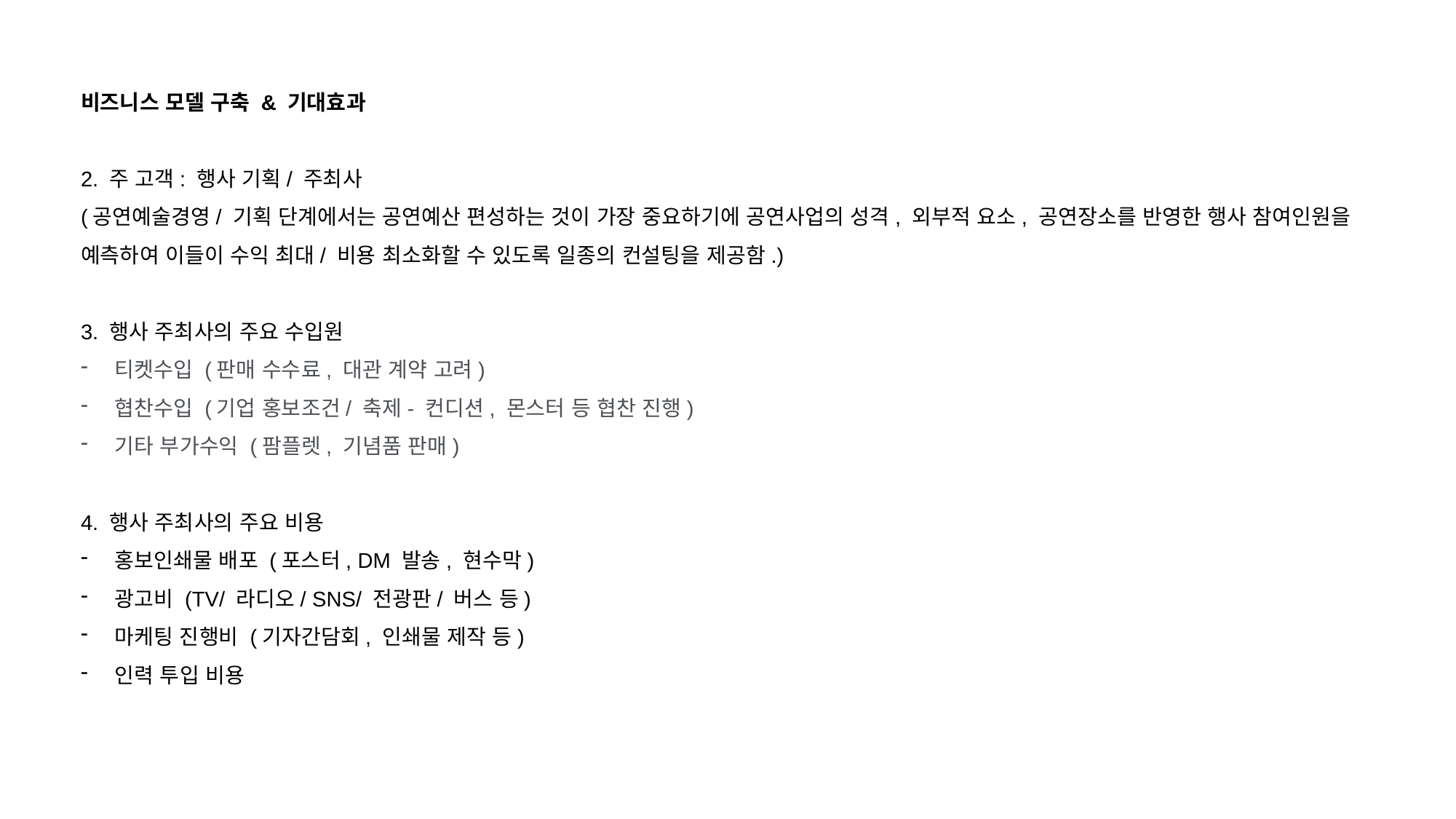

비즈니스 모델 구축 & 기대효과

2. 주 고객: 행사 기획/ 주최사
(공연예술경영/ 기획 단계에서는 공연예산 편성하는 것이 가장 중요하기에 공연사업의 성격, 외부적 요소, 공연장소를 반영한 행사 참여인원을 예측하여 이들이 수익 최대/ 비용 최소화할 수 있도록 일종의 컨설팅을 제공함.)

3. 행사 주최사의 주요 수입원
티켓수입 (판매 수수료, 대관 계약 고려)
협찬수입 (기업 홍보조건/ 축제- 컨디션, 몬스터 등 협찬 진행)
기타 부가수익 (팜플렛, 기념품 판매)

4. 행사 주최사의 주요 비용
홍보인쇄물 배포 (포스터, DM 발송, 현수막)
광고비 (TV/ 라디오/ SNS/ 전광판/ 버스 등)
마케팅 진행비 (기자간담회, 인쇄물 제작 등)
인력 투입 비용